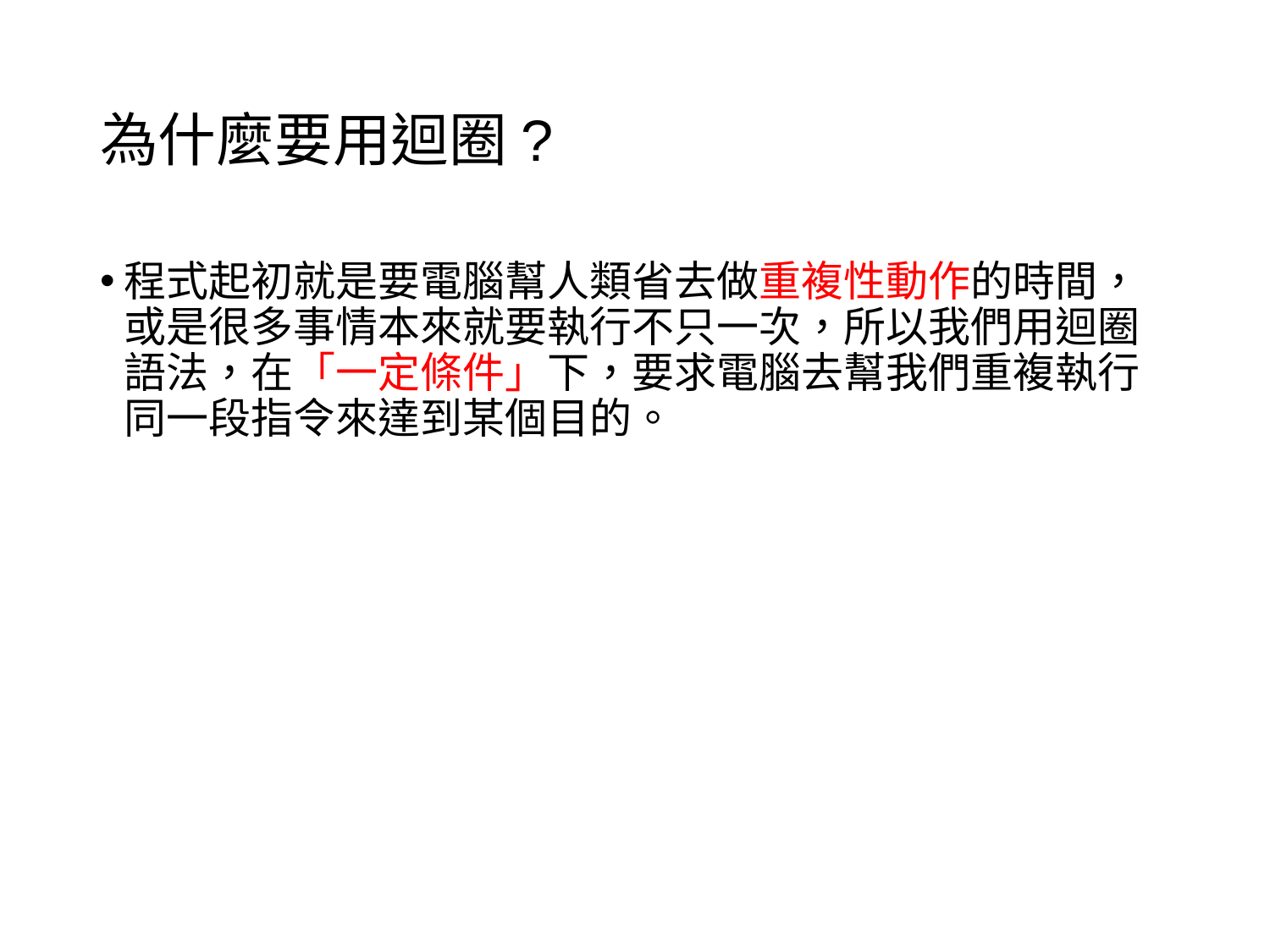

# 為什麼要用迴圈?
程式起初就是要電腦幫人類省去做重複性動作的時間，或是很多事情本來就要執行不只一次，所以我們用迴圈語法，在「一定條件」下，要求電腦去幫我們重複執行同一段指令來達到某個目的。